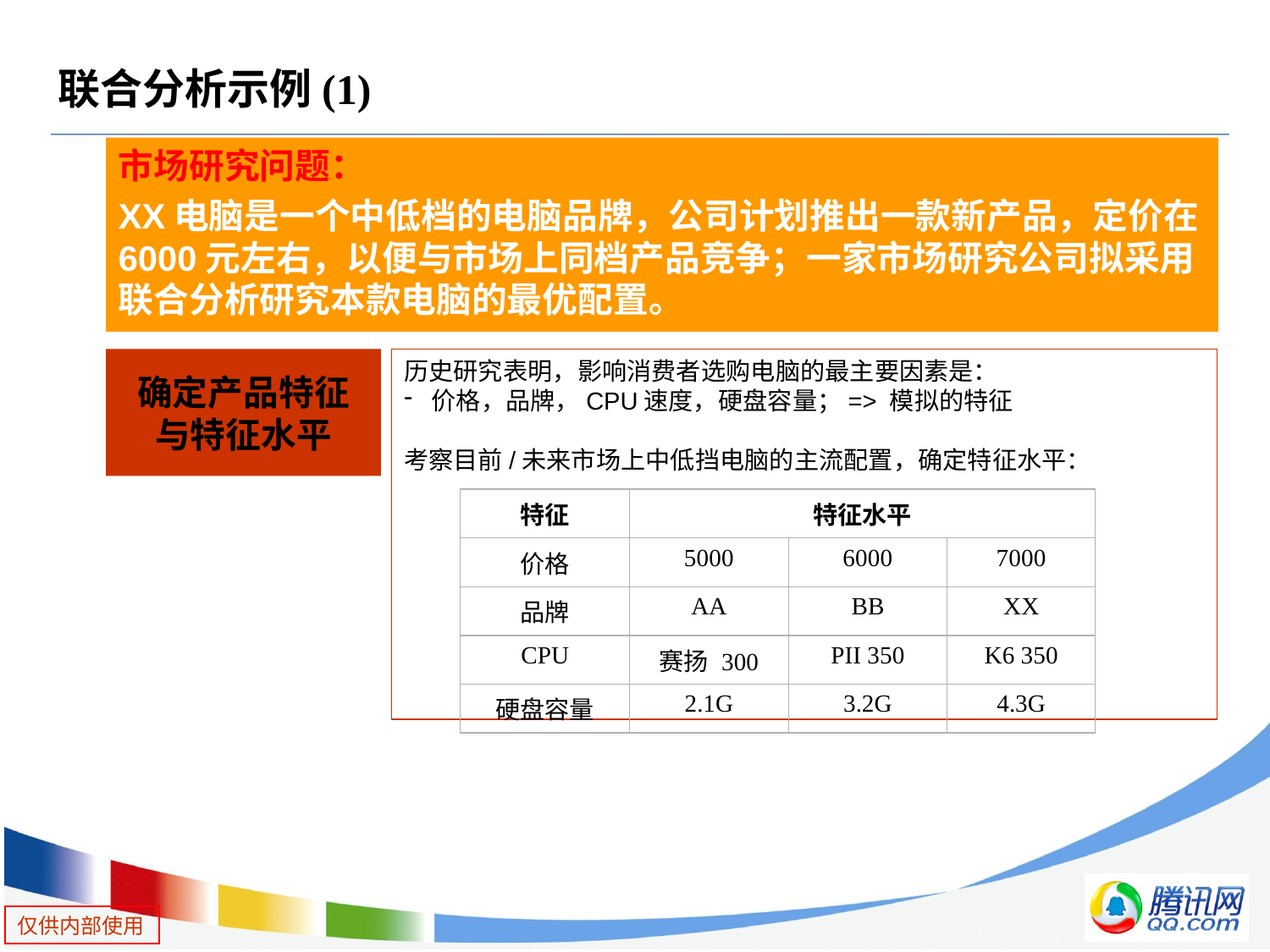

# 联合分析示例(1)
市场研究问题：
XX电脑是一个中低档的电脑品牌，公司计划推出一款新产品，定价在6000元左右，以便与市场上同档产品竞争；一家市场研究公司拟采用联合分析研究本款电脑的最优配置。
确定产品特征
与特征水平
历史研究表明，影响消费者选购电脑的最主要因素是：
价格，品牌，CPU速度，硬盘容量；=> 模拟的特征

考察目前/未来市场上中低挡电脑的主流配置，确定特征水平：
| 特征 | 特征水平 |  |  |
| --- | --- | --- | --- |
| 价格 | 5000 | 6000 | 7000 |
| 品牌 | AA | BB | XX |
| CPU | 赛扬 300 | PII 350 | K6 350 |
| 硬盘容量 | 2.1G | 3.2G | 4.3G |